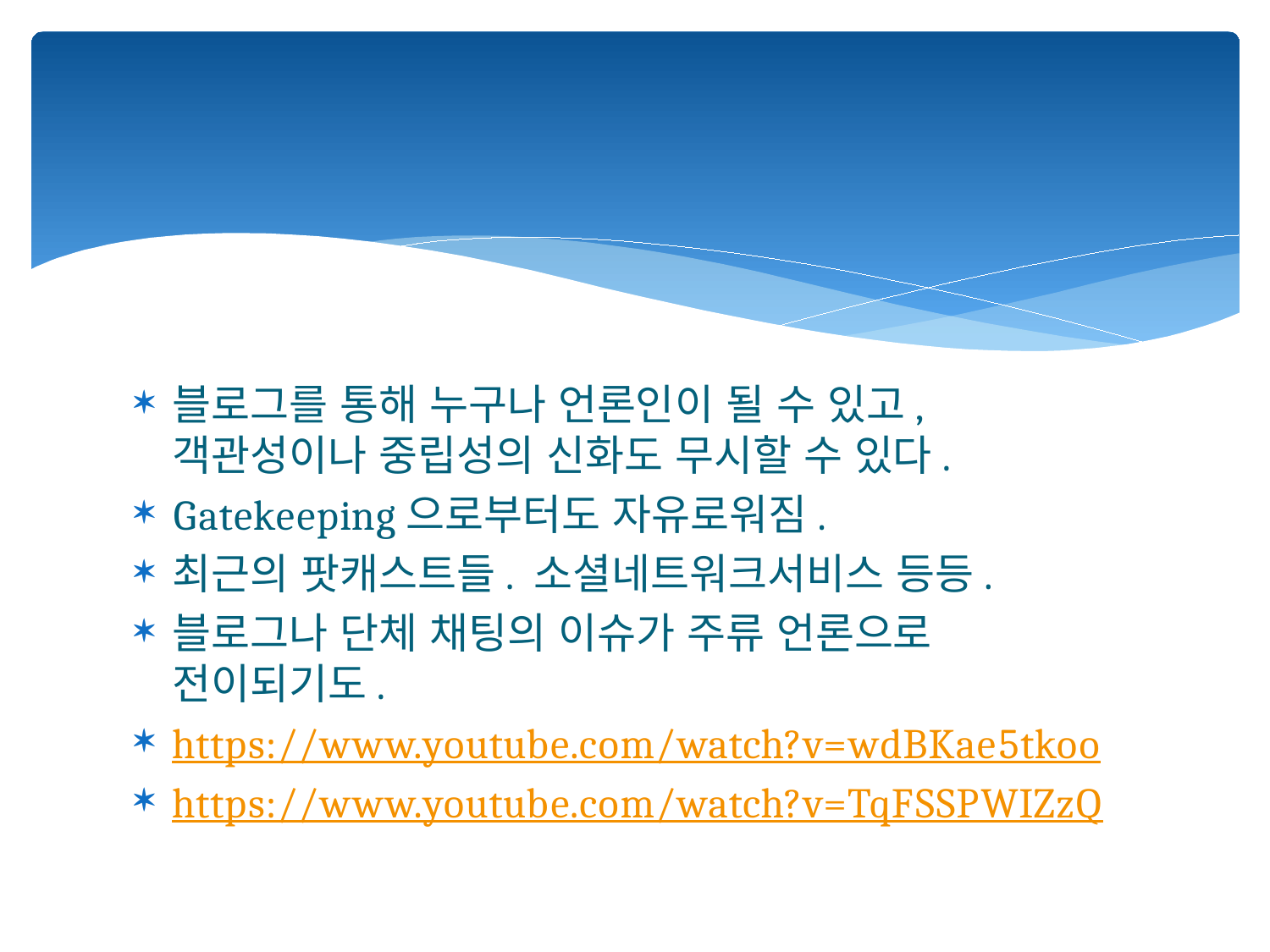

#
블로그를 통해 누구나 언론인이 될 수 있고, 객관성이나 중립성의 신화도 무시할 수 있다.
Gatekeeping으로부터도 자유로워짐.
최근의 팟캐스트들. 소셜네트워크서비스 등등.
블로그나 단체 채팅의 이슈가 주류 언론으로 전이되기도.
https://www.youtube.com/watch?v=wdBKae5tkoo
https://www.youtube.com/watch?v=TqFSSPWIZzQ